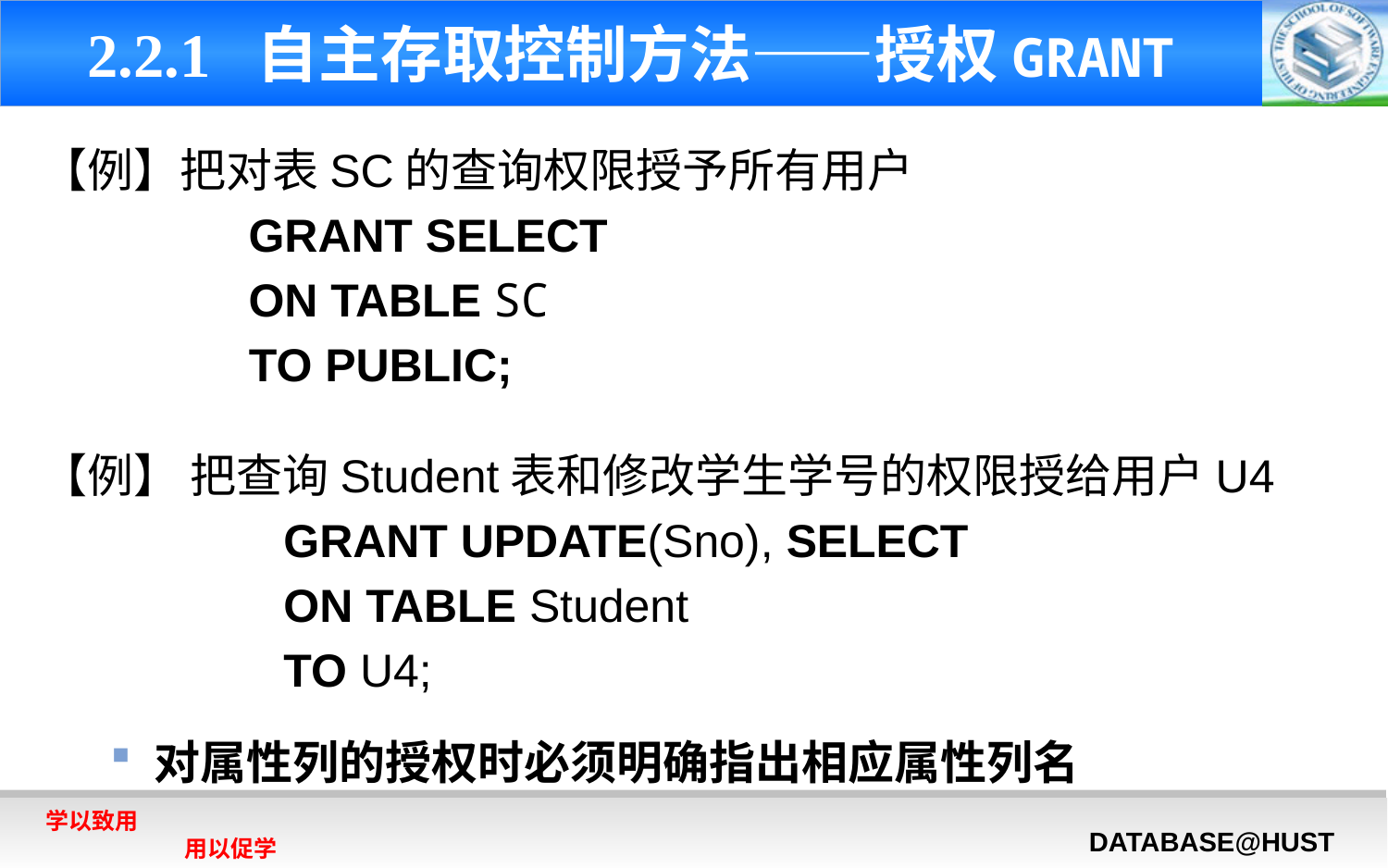

# 2.2.1  自主存取控制方法——授权GRANT
【例】把对表SC的查询权限授予所有用户
                GRANT SELECT
                ON TABLE SC
	            TO PUBLIC;
【例】 把查询Student表和修改学生学号的权限授给用户U4
	  	    GRANT UPDATE(Sno), SELECT
		    ON TABLE Student
		    TO U4;
对属性列的授权时必须明确指出相应属性列名